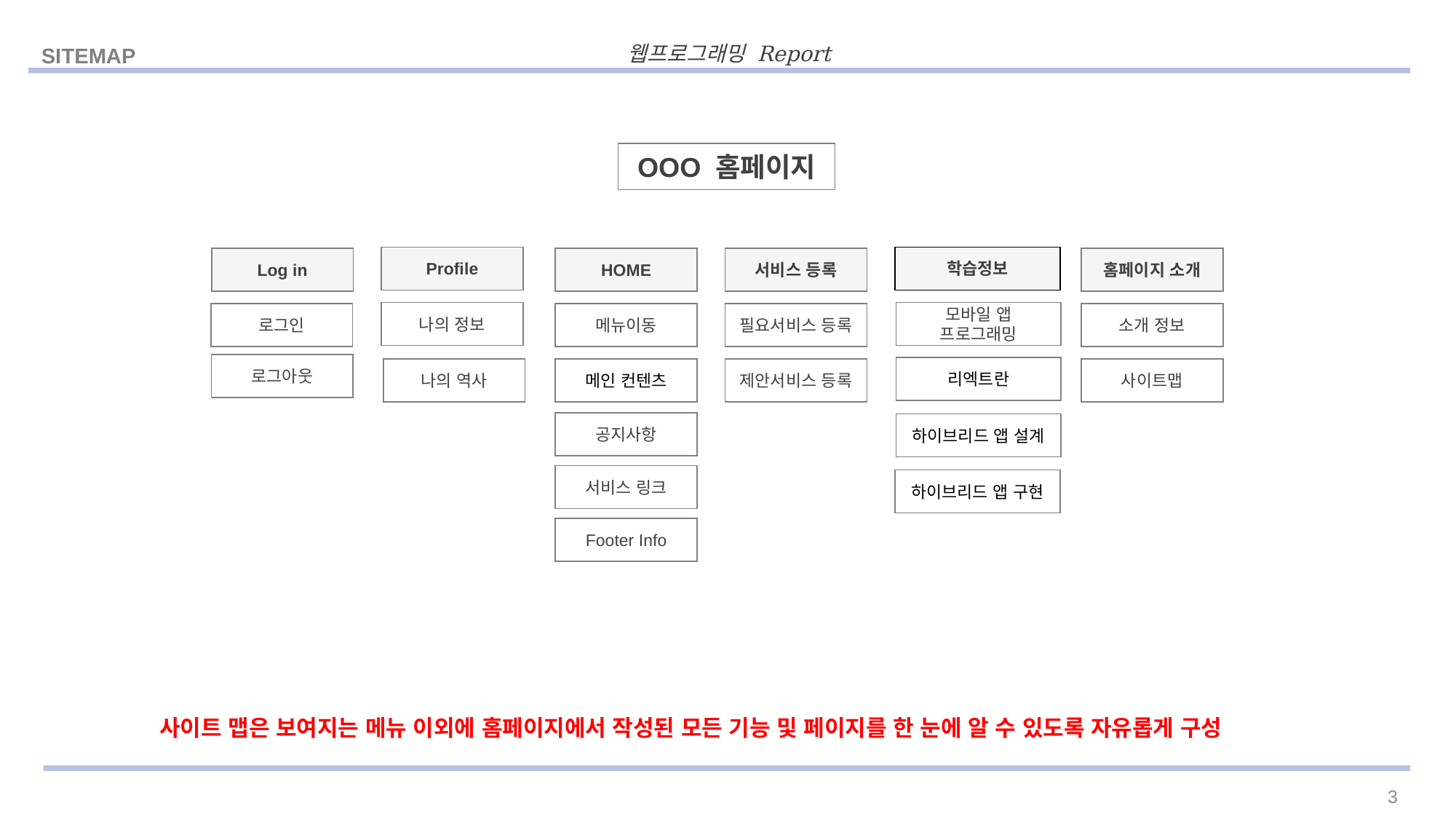

SITEMAP
OOO 홈페이지
Profile
학습정보
Log in
HOME
서비스 등록
홈페이지 소개
나의 정보
모바일 앱 프로그래밍
로그인
메뉴이동
필요서비스 등록
소개 정보
로그아웃
리엑트란
나의 역사
제안서비스 등록
메인 컨텐츠
사이트맵
공지사항
하이브리드 앱 설계
서비스 링크
하이브리드 앱 구현
Footer Info
사이트 맵은 보여지는 메뉴 이외에 홈페이지에서 작성된 모든 기능 및 페이지를 한 눈에 알 수 있도록 자유롭게 구성
3